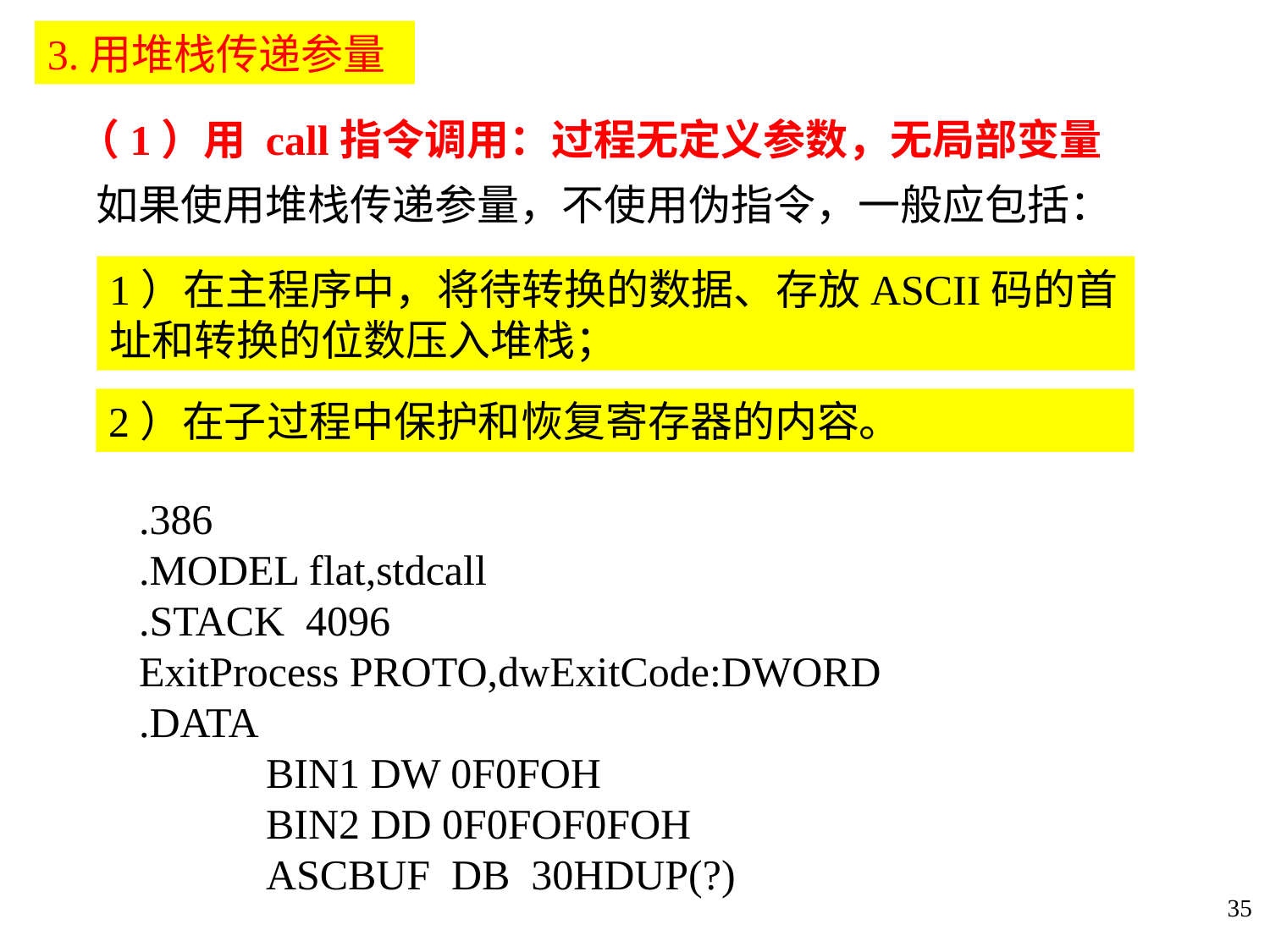

3.用堆栈传递参量
（1）用 call指令调用：过程无定义参数，无局部变量
如果使用堆栈传递参量，不使用伪指令，一般应包括：
1）在主程序中，将待转换的数据、存放ASCII码的首址和转换的位数压入堆栈；
2）在子过程中保护和恢复寄存器的内容。
.386
.MODEL flat,stdcall
.STACK  4096
ExitProcess PROTO,dwExitCode:DWORD
.DATA
	BIN1 DW 0F0FOH
	BIN2 DD 0F0FOF0FOH
	ASCBUF  DB  30HDUP(?)
35